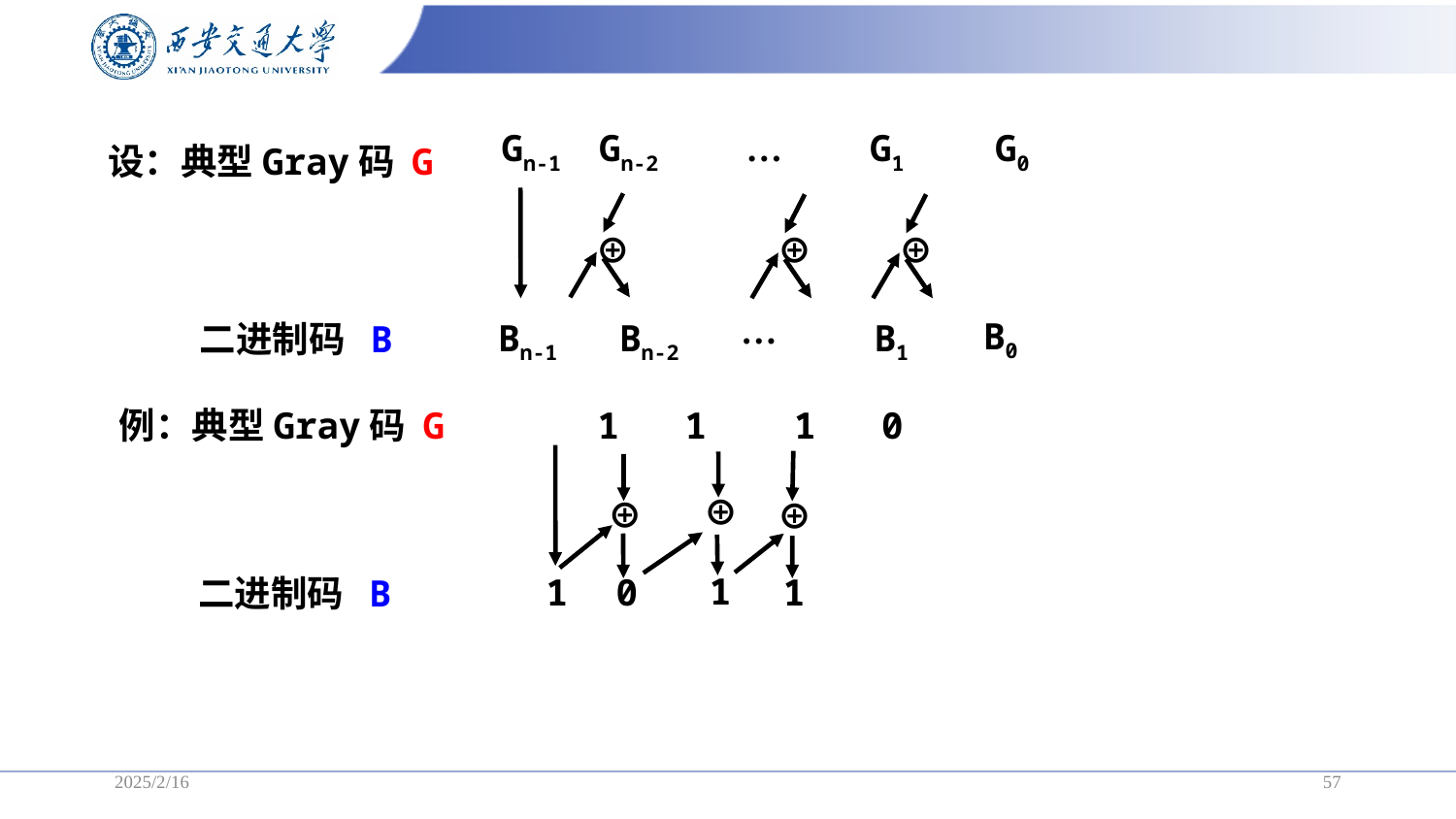

Gn-1   Gn-2    …    G1     G0
# 设：典型Gray码 G

⊕

⊕

⊕

…
B0
Bn-1
Bn-2
B1
二进制码  B
例：典型Gray码 G       1   1    1   0

⊕

⊕

⊕

1
1
0
1
二进制码  B
2025/2/16
57